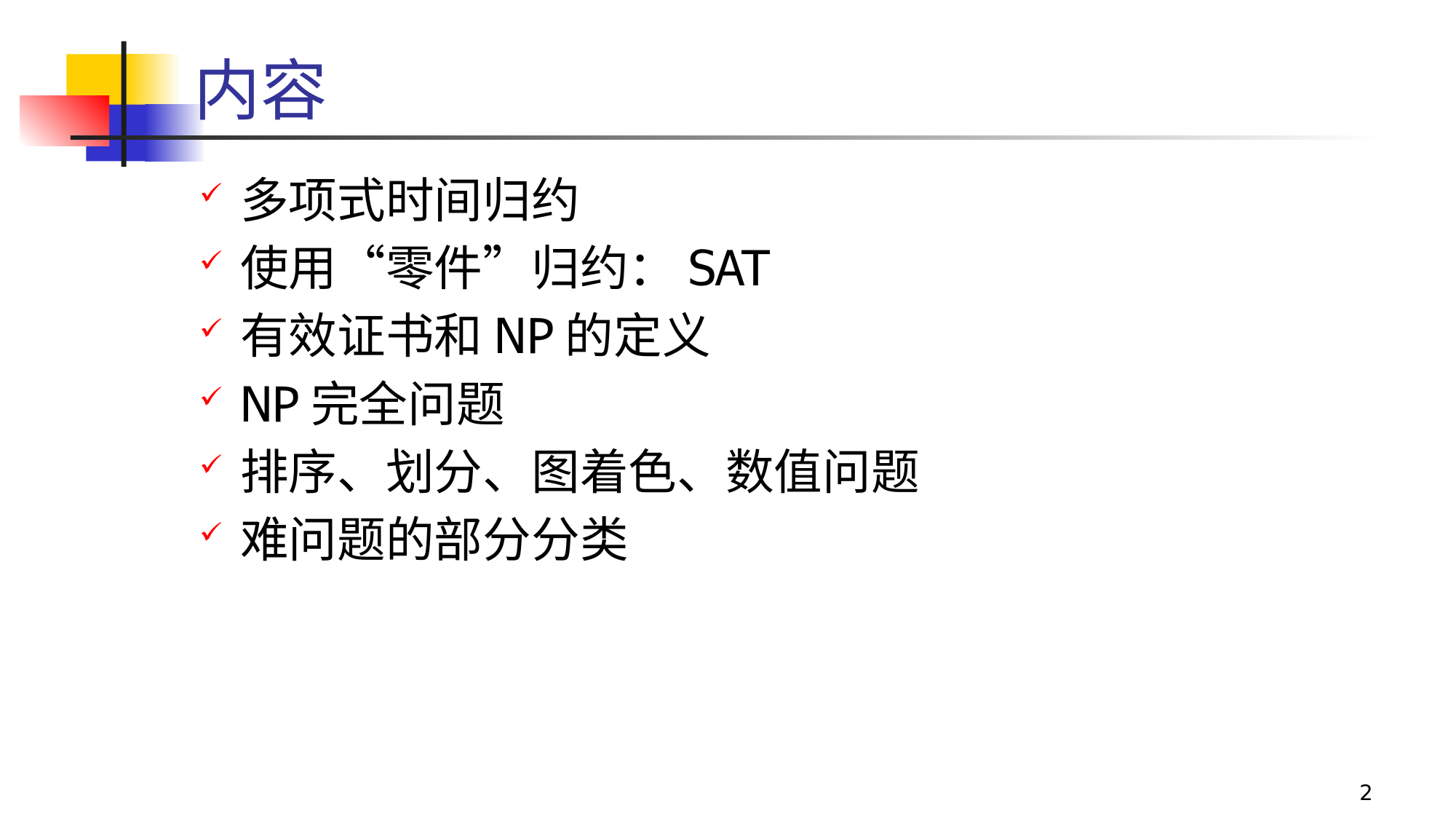

# 内容
多项式时间归约
使用“零件”归约：SAT
有效证书和NP的定义
NP完全问题
排序、划分、图着色、数值问题
难问题的部分分类
2